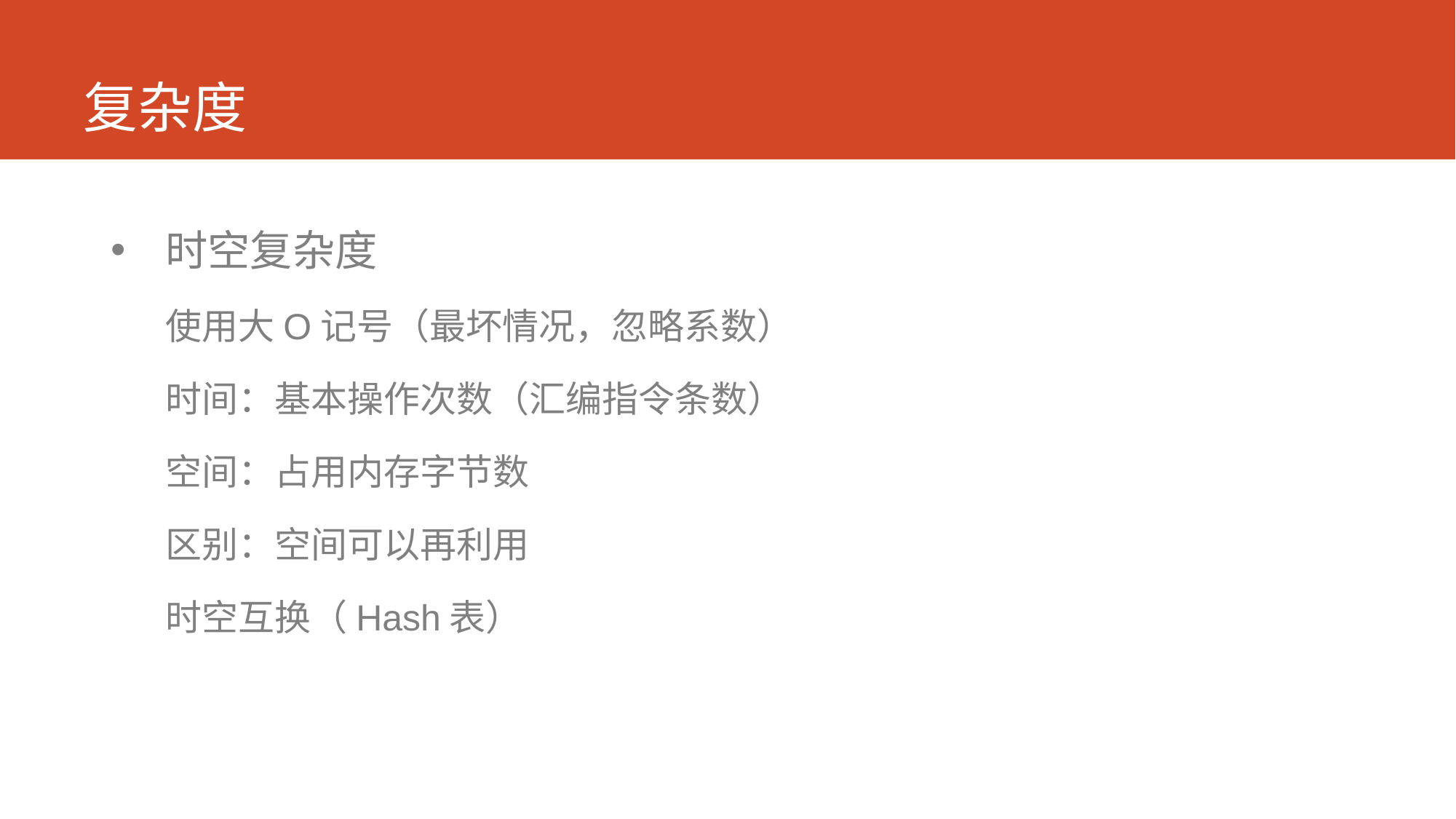

# 复杂度
时空复杂度
使用大O记号（最坏情况，忽略系数）
时间：基本操作次数（汇编指令条数）
空间：占用内存字节数
区别：空间可以再利用
时空互换（Hash表）